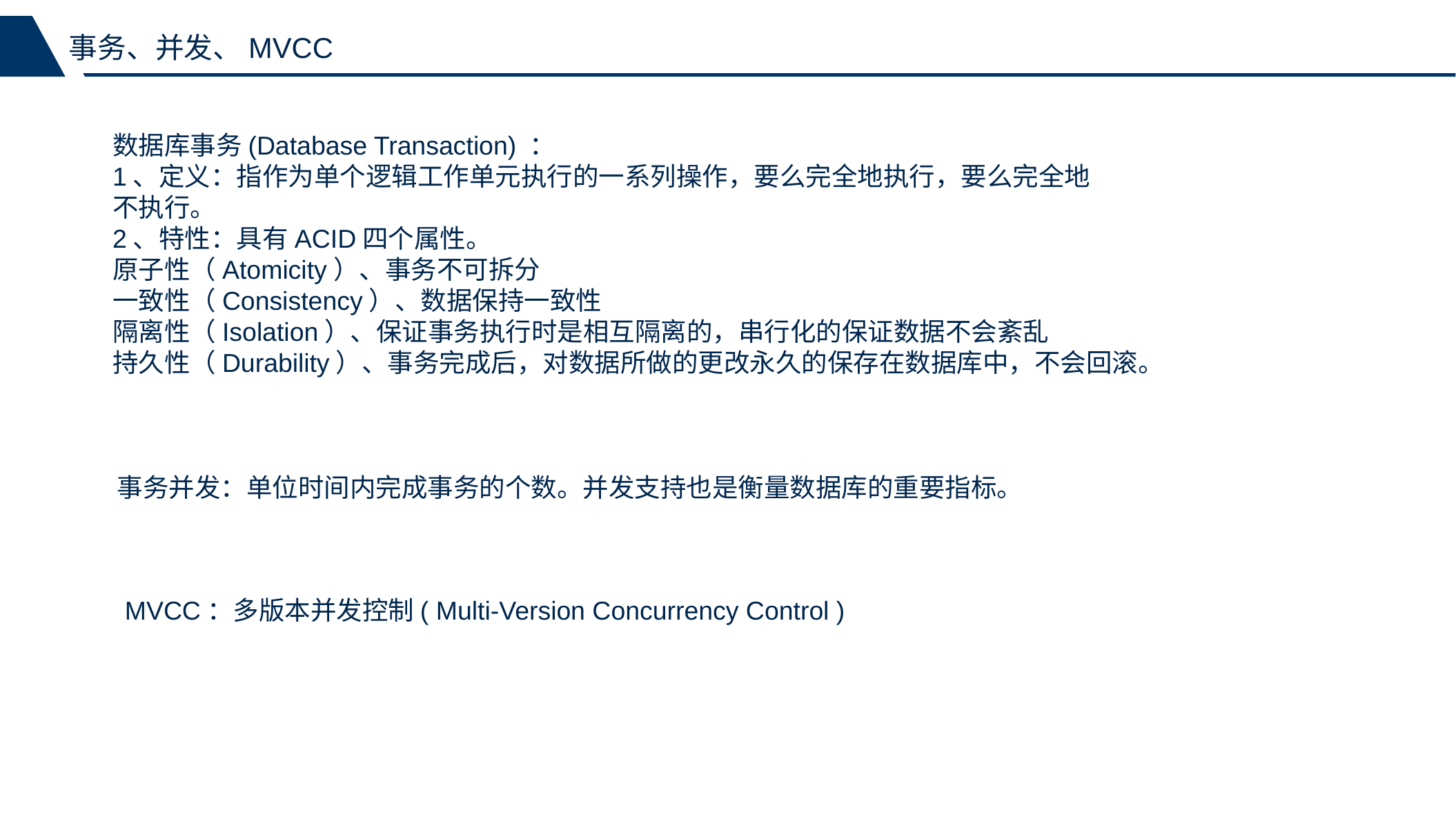

事务、并发、MVCC

数据库事务(Database Transaction) ：
1、定义：指作为单个逻辑工作单元执行的一系列操作，要么完全地执行，要么完全地
不执行。
2、特性：具有ACID四个属性。
原子性（Atomicity）、事务不可拆分
一致性（Consistency）、数据保持一致性
隔离性（Isolation）、保证事务执行时是相互隔离的，串行化的保证数据不会紊乱
持久性（Durability）、事务完成后，对数据所做的更改永久的保存在数据库中，不会回滚。
事务并发：单位时间内完成事务的个数。并发支持也是衡量数据库的重要指标。
MVCC：多版本并发控制( Multi-Version Concurrency Control )